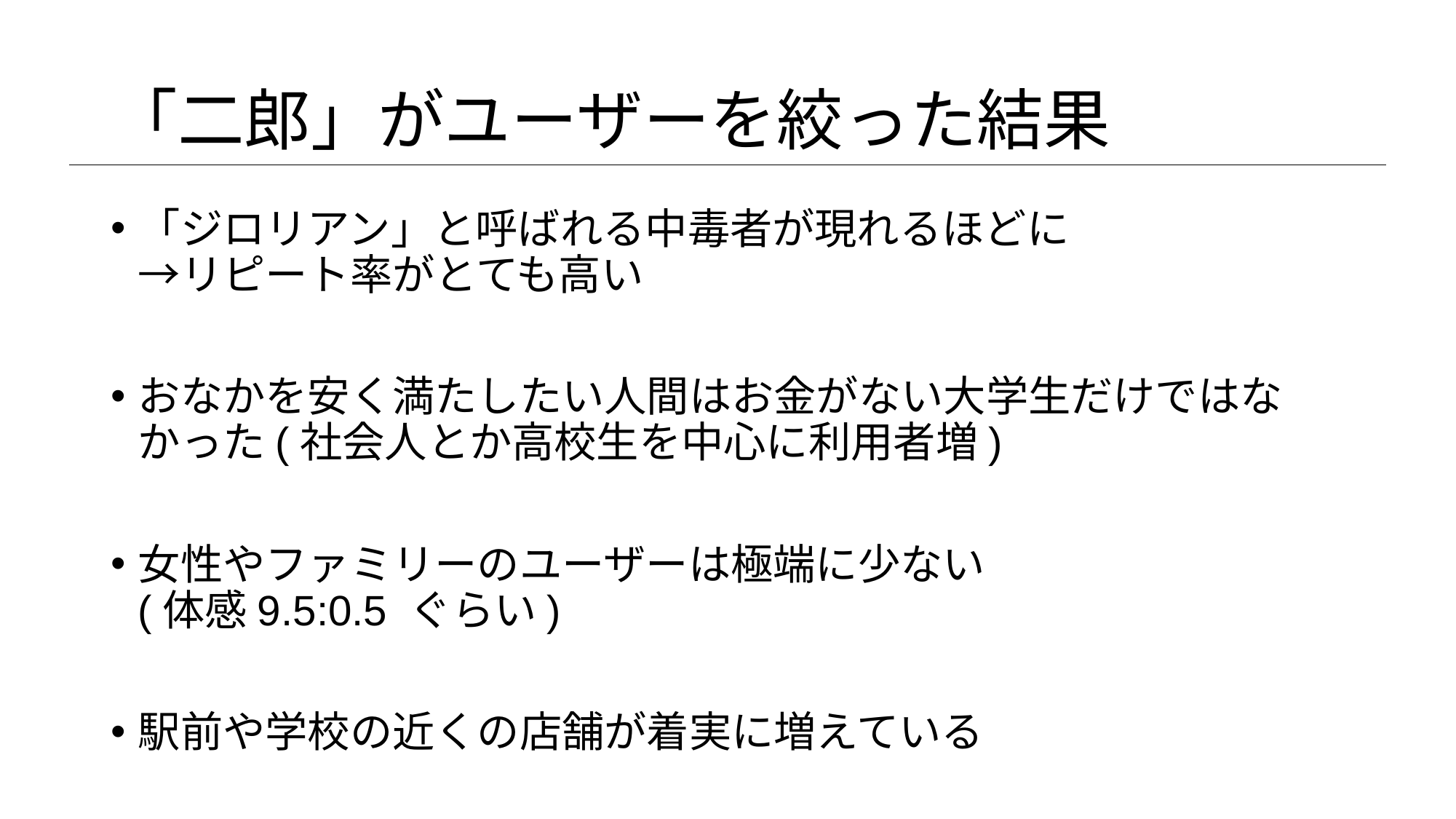

# 「二郎」がユーザーを絞った結果
「ジロリアン」と呼ばれる中毒者が現れるほどに
→リピート率がとても高い

おなかを安く満たしたい人間はお金がない大学生だけではなかった(社会人とか高校生を中心に利用者増)

女性やファミリーのユーザーは極端に少ない
(体感9.5:0.5 ぐらい)

駅前や学校の近くの店舗が着実に増えている